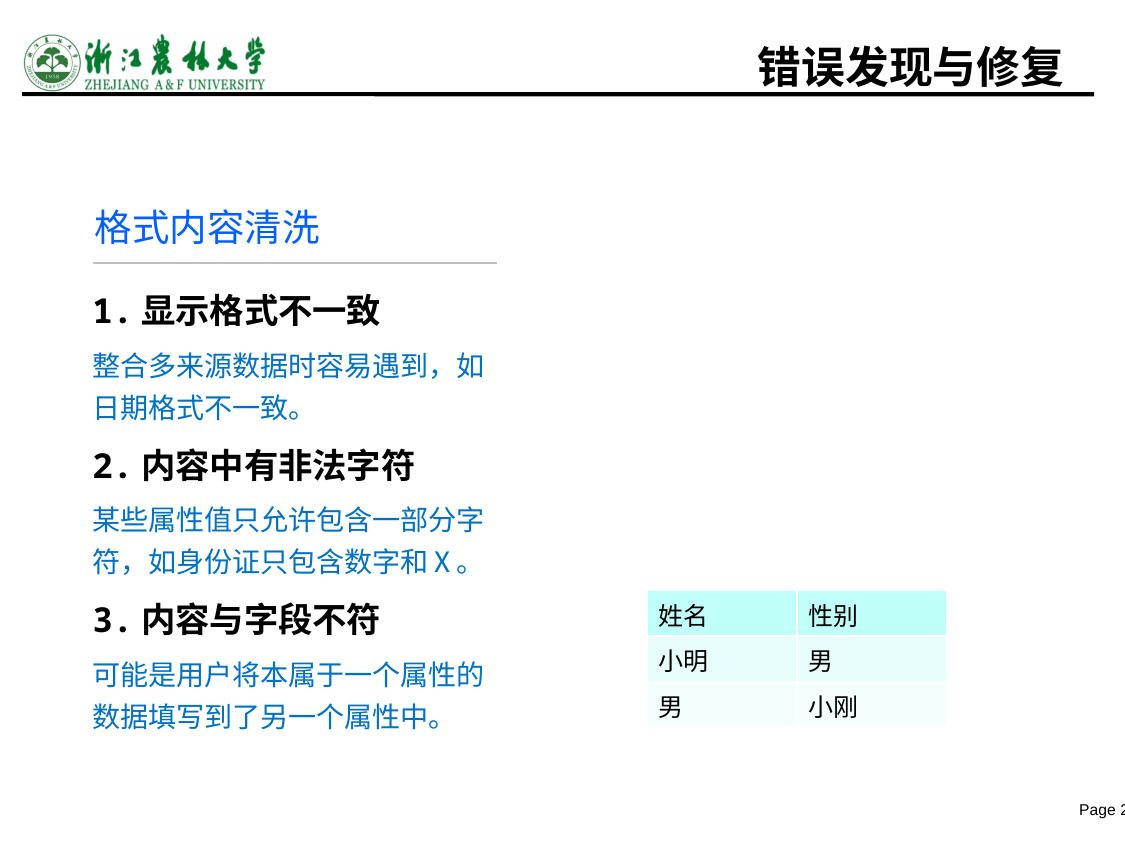

# 错误发现与修复
格式内容清洗
1.显示格式不一致
整合多来源数据时容易遇到，如日期格式不一致。
2.内容中有非法字符
某些属性值只允许包含一部分字符，如身份证只包含数字和Ⅹ。
3.内容与字段不符
可能是用户将本属于一个属性的数据填写到了另一个属性中。

| 姓名 | 性别 |
| --- | --- |
| 小明 | 男 |
| 男 | 小刚 |